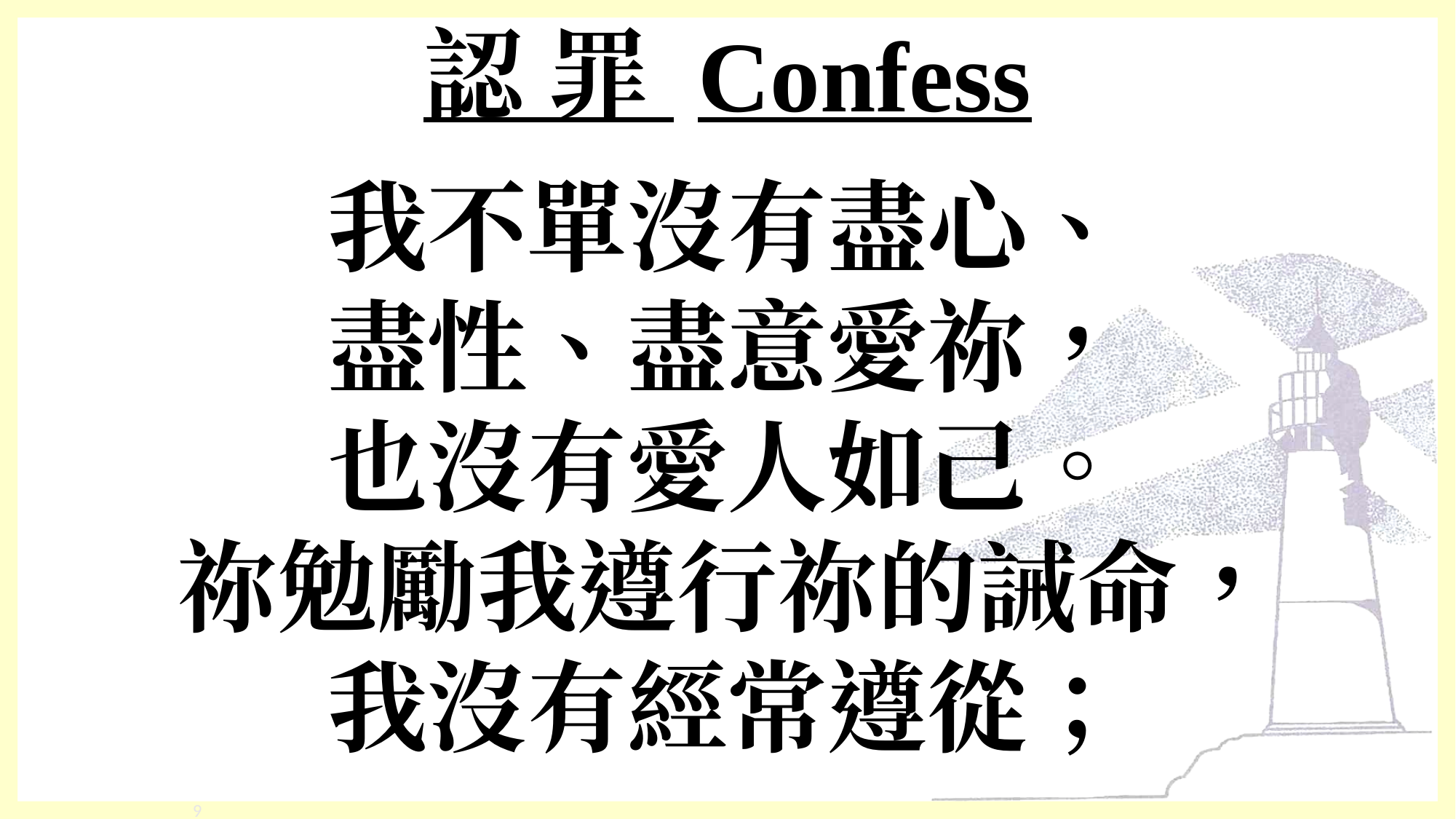

# 認 罪 Confess
我不單沒有盡心、
盡性、盡意愛祢，
也沒有愛人如己。
祢勉勵我遵行祢的誡命，
我沒有經常遵從；
9